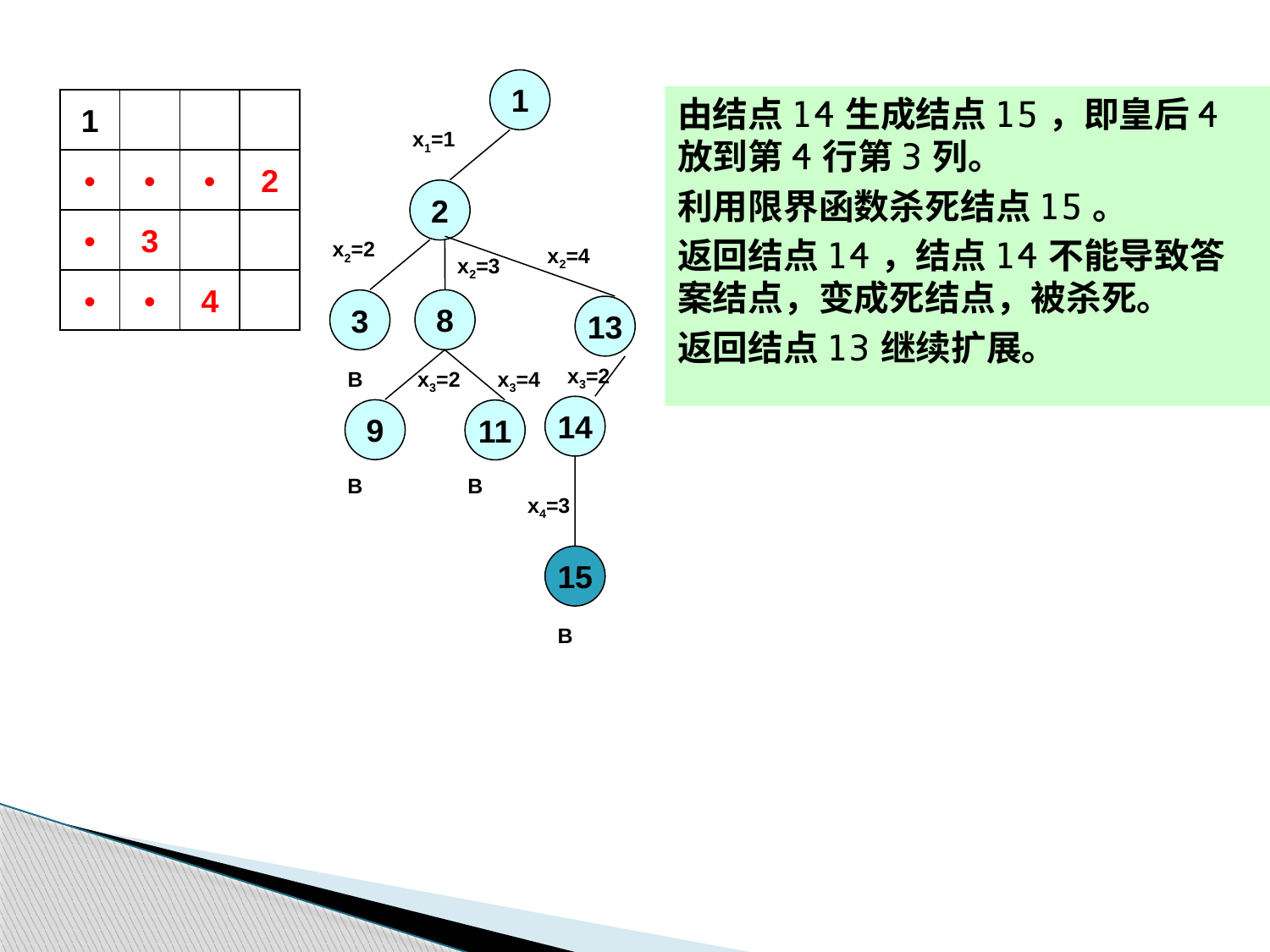

1
由结点14生成结点15，即皇后4放到第4行第3列。
利用限界函数杀死结点15。
返回结点14，结点14不能导致答案结点，变成死结点，被杀死。
返回结点13继续扩展。
1

•
•
•
2
•
3

•
•
4

x1=1

2
x2=2

x2=4

x2=3
8
3
13

x3=2

B
x3=2
x3=4
14
9
11

B
B
x4=3
15
B